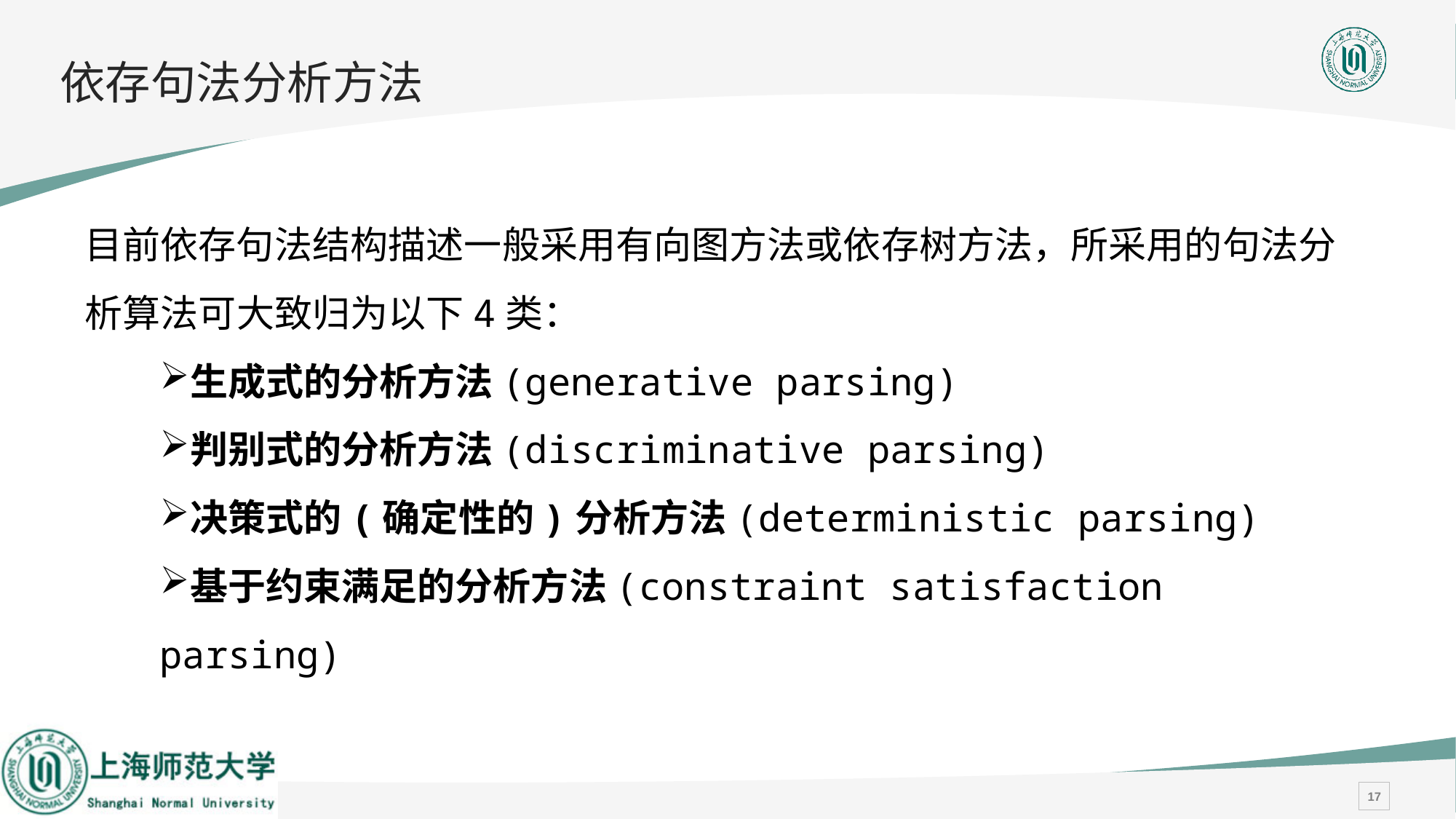

依存句法分析方法
目前依存句法结构描述一般采用有向图方法或依存树方法，所采用的句法分析算法可大致归为以下4类：
生成式的分析方法(generative parsing)
判别式的分析方法(discriminative parsing)
决策式的(确定性的)分析方法(deterministic parsing)
基于约束满足的分析方法(constraint satisfaction  parsing)